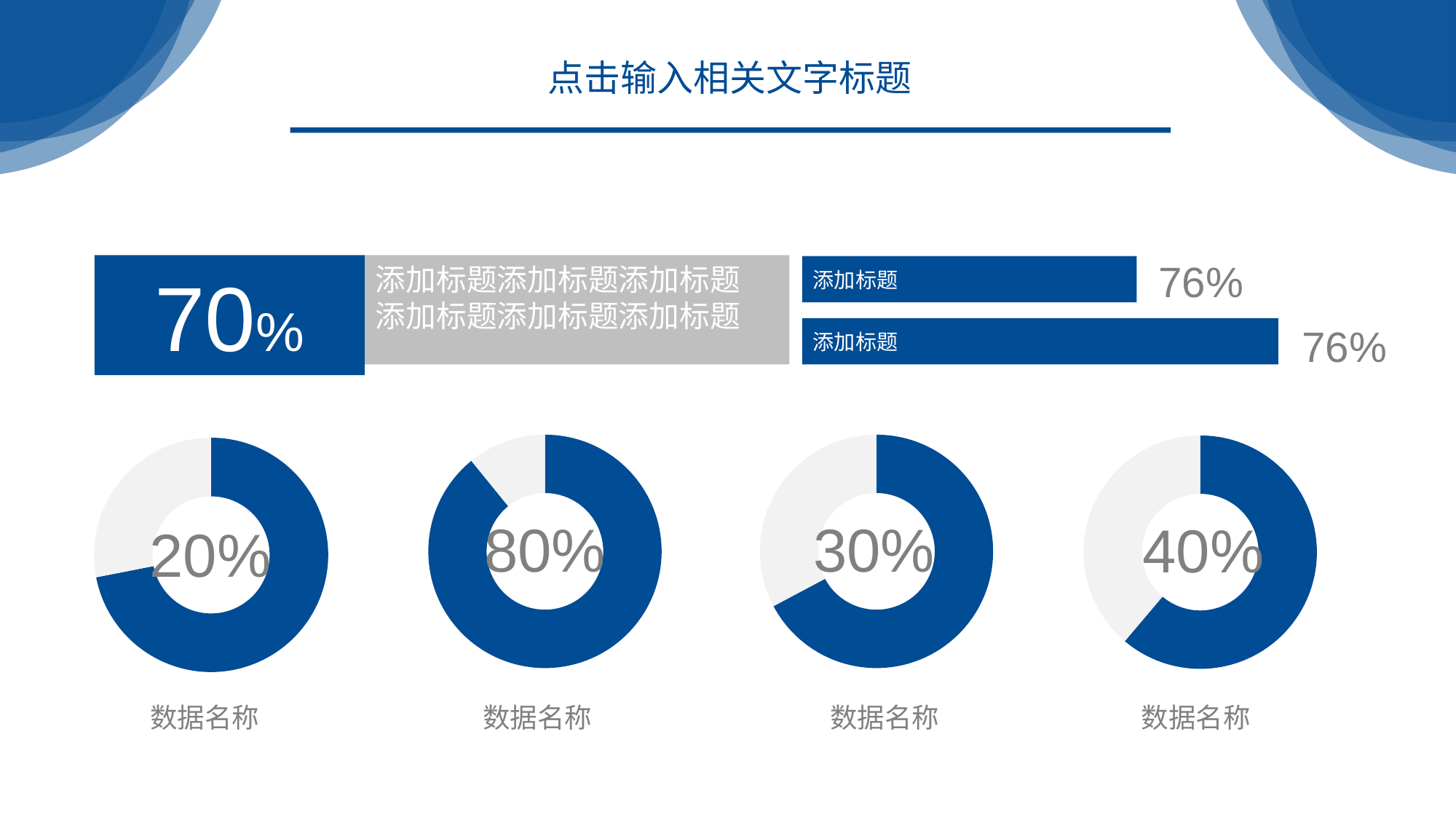

点击输入相关文字标题

76%
添加标题添加标题添加标题
添加标题添加标题添加标题

70%
添加标题
76%
添加标题

### Chart

| Category | Sales |
|---|---|
| 1st Qtr | 8.200000000000001 |
| 2nd Qtr | 1.0 |

### Chart

| Category | Sales |
|---|---|
| 1st Qtr | 8.200000000000001 |
| 2nd Qtr | 4.0 |

### Chart

| Category | Sales |
|---|---|
| 1st Qtr | 8.200000000000001 |
| 2nd Qtr | 3.2 |

### Chart

| Category | Sales |
|---|---|
| 1st Qtr | 8.200000000000001 |
| 2nd Qtr | 5.2 |
80%
30%
20%
40%
数据名称
数据名称
数据名称
数据名称